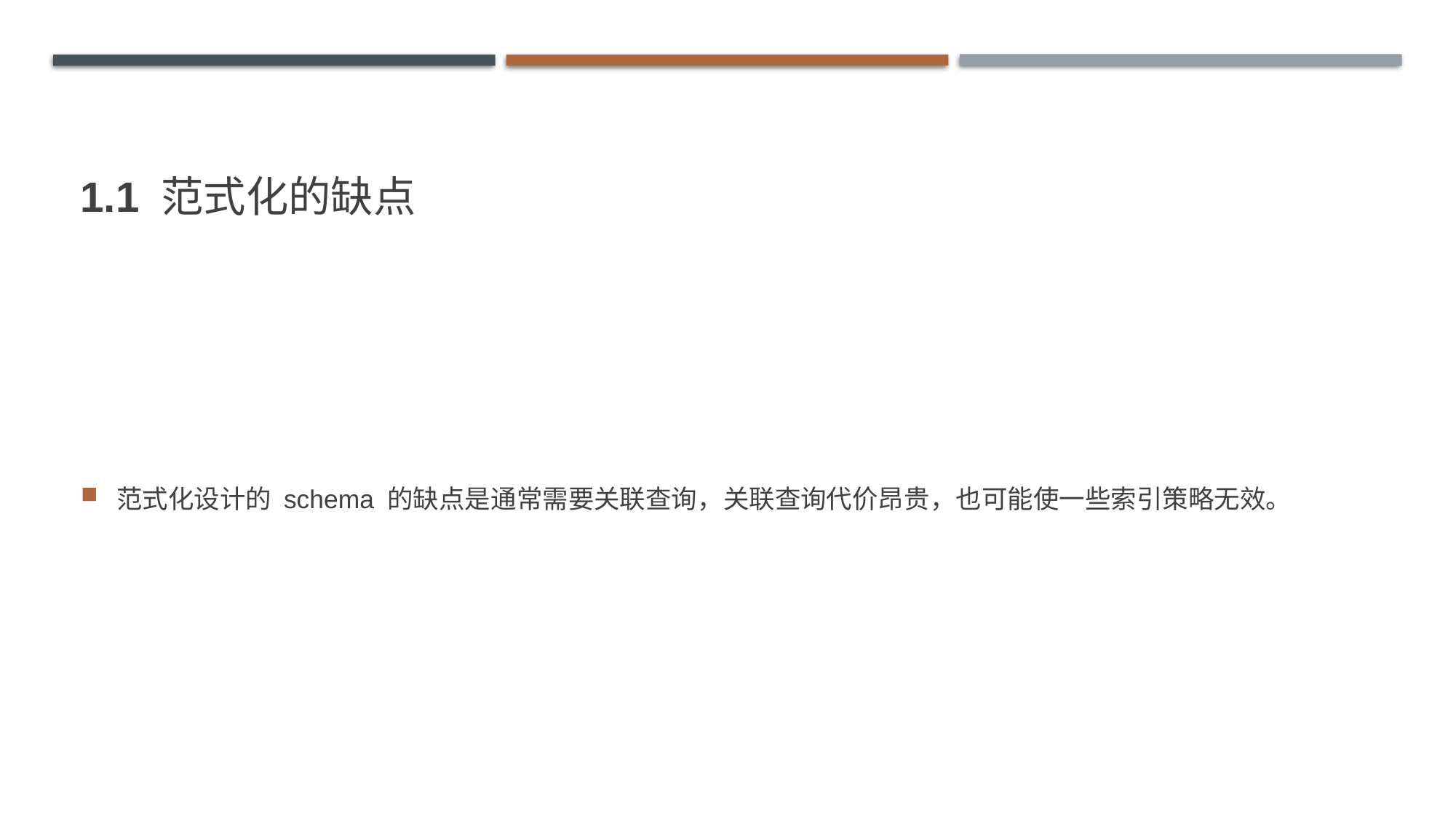

# 1.1 范式化的缺点
范式化设计的 schema 的缺点是通常需要关联查询，关联查询代价昂贵，也可能使一些索引策略无效。